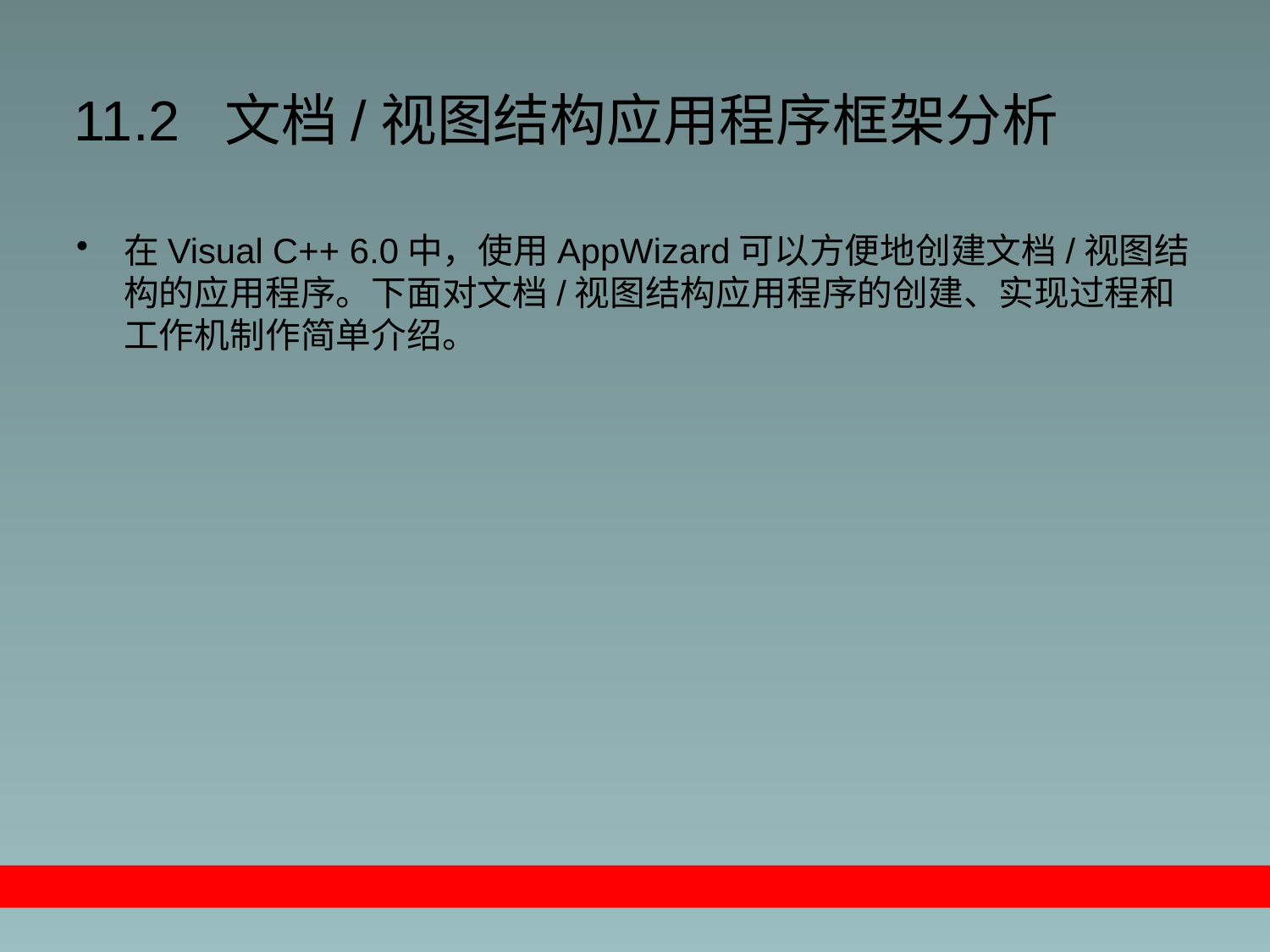

# 11.2  文档/视图结构应用程序框架分析
在Visual C++ 6.0中，使用AppWizard可以方便地创建文档/视图结构的应用程序。下面对文档/视图结构应用程序的创建、实现过程和工作机制作简单介绍。